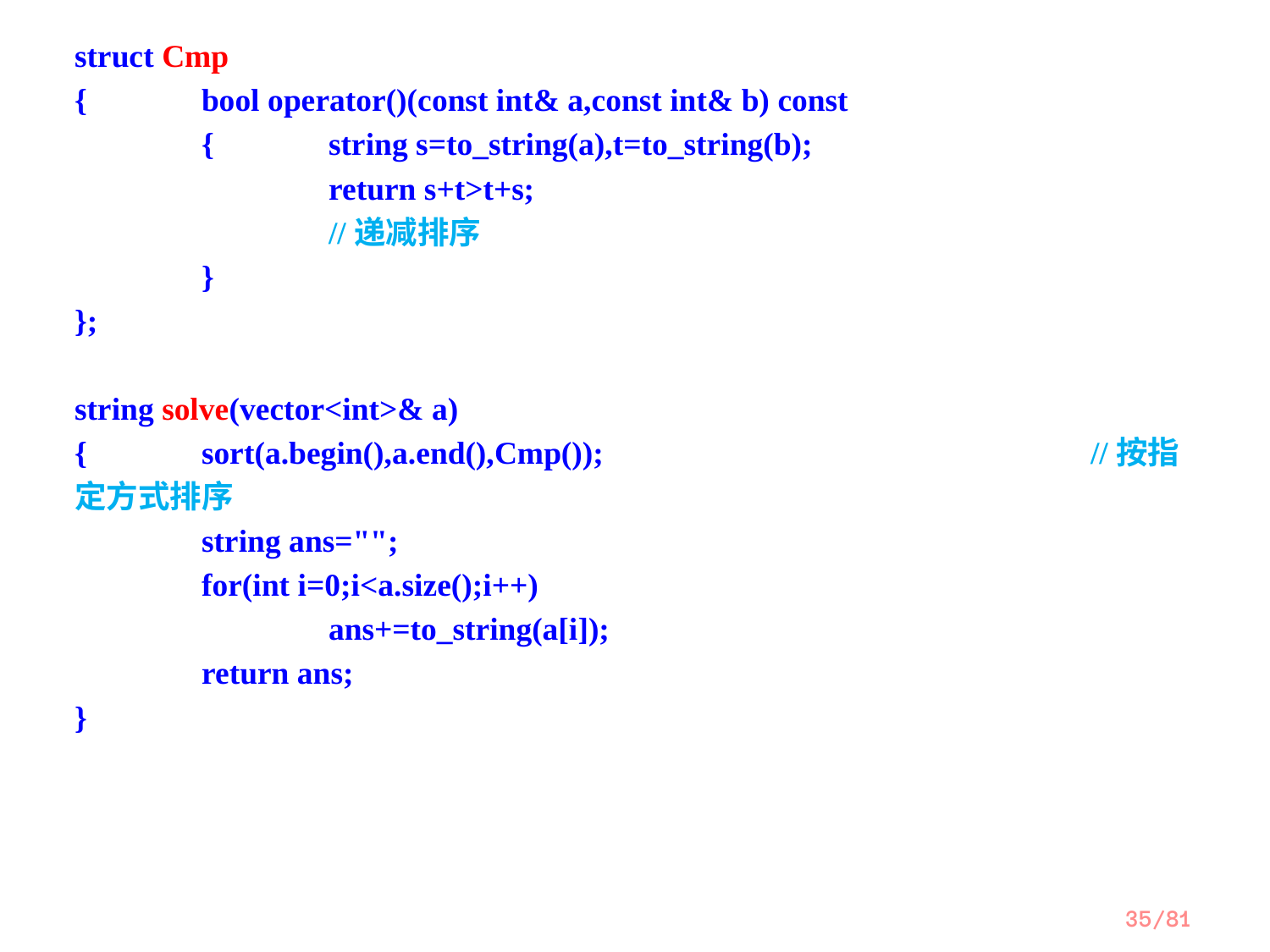

struct Cmp
{	bool operator()(const int& a,const int& b) const
	{	string s=to_string(a),t=to_string(b);
		return s+t>t+s;							//递减排序
	}
};

string solve(vector<int>& a)
{	sort(a.begin(),a.end(),Cmp());				//按指定方式排序
	string ans="";
	for(int i=0;i<a.size();i++)
		ans+=to_string(a[i]);
	return ans;
}
35/81